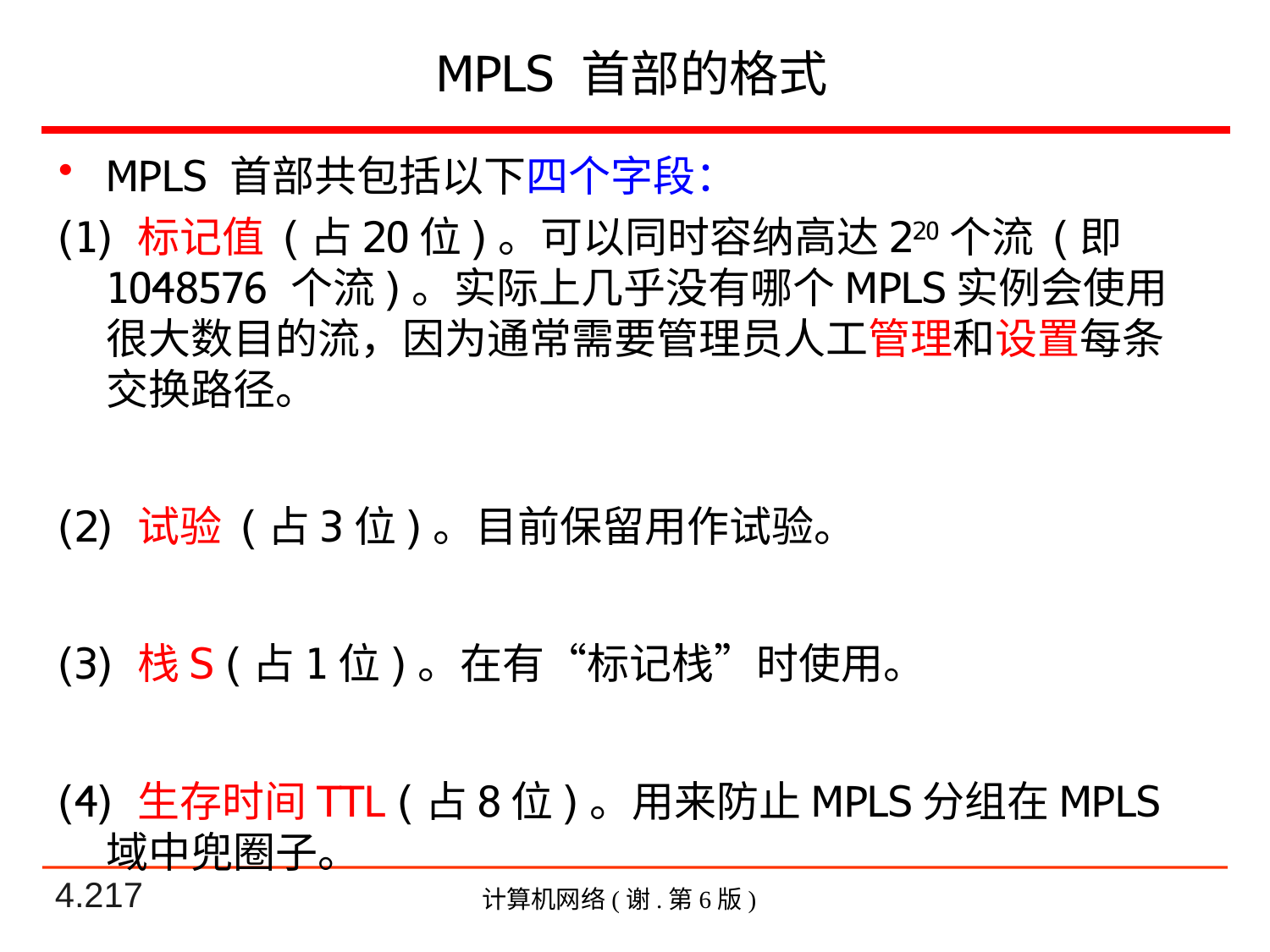

# MPLS 首部的格式
MPLS 首部共包括以下四个字段：
(1) 标记值 (占20位)。可以同时容纳高达220个流 (即1048576 个流)。实际上几乎没有哪个MPLS实例会使用很大数目的流，因为通常需要管理员人工管理和设置每条交换路径。

(2) 试验 (占3位)。目前保留用作试验。

(3) 栈S (占1位)。在有“标记栈”时使用。

(4) 生存时间TTL (占8位)。用来防止MPLS分组在MPLS域中兜圈子。